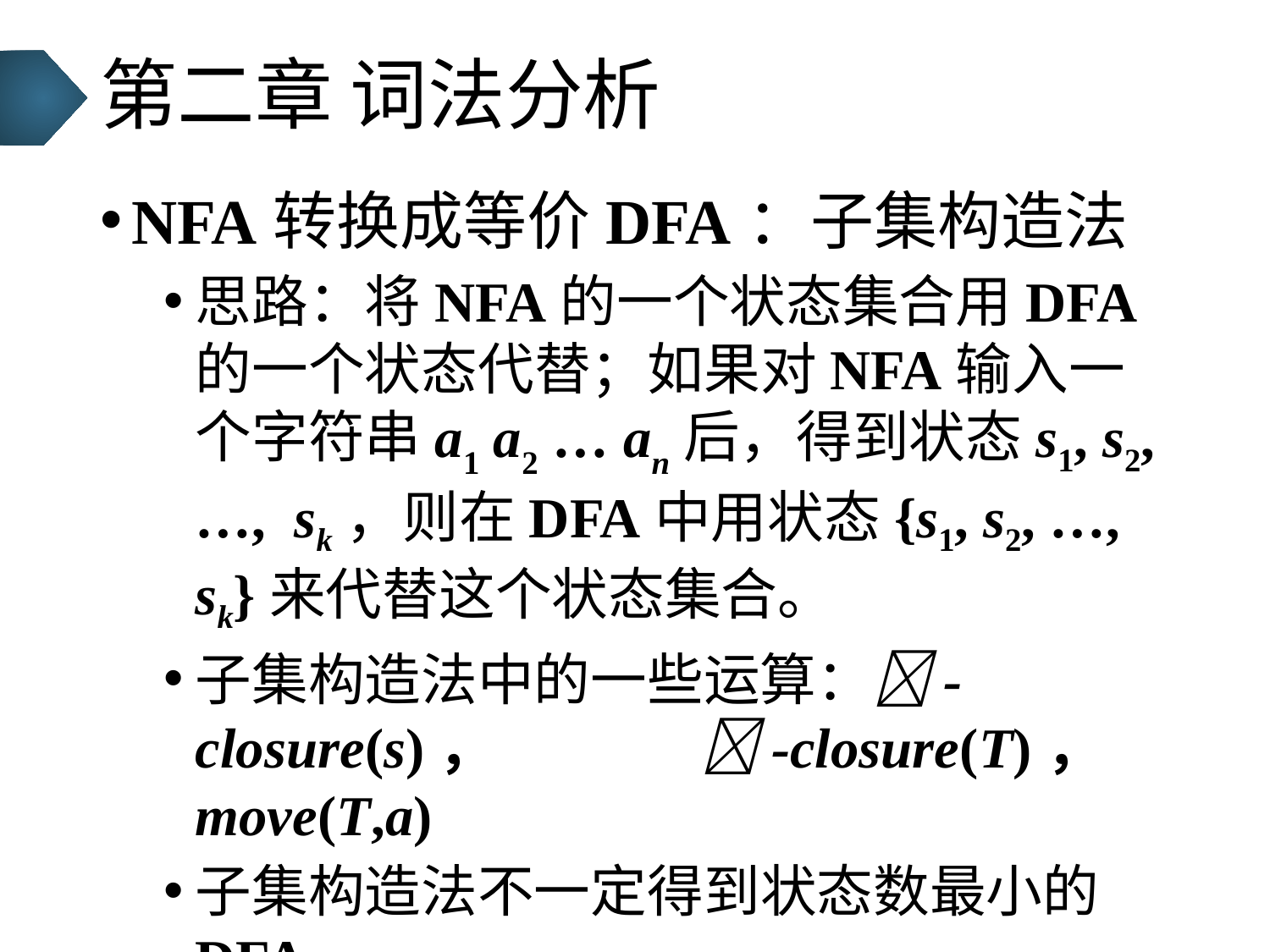

# 第二章 词法分析
NFA转换成等价DFA：子集构造法
思路：将NFA的一个状态集合用DFA的一个状态代替；如果对NFA输入一个字符串a1 a2 … an后，得到状态s1, s2, …,  sk，则在DFA中用状态{s1, s2, …,  sk}来代替这个状态集合。
子集构造法中的一些运算：ε-closure(s)，                ε-closure(T)， move(T,a)
子集构造法不一定得到状态数最小的DFA